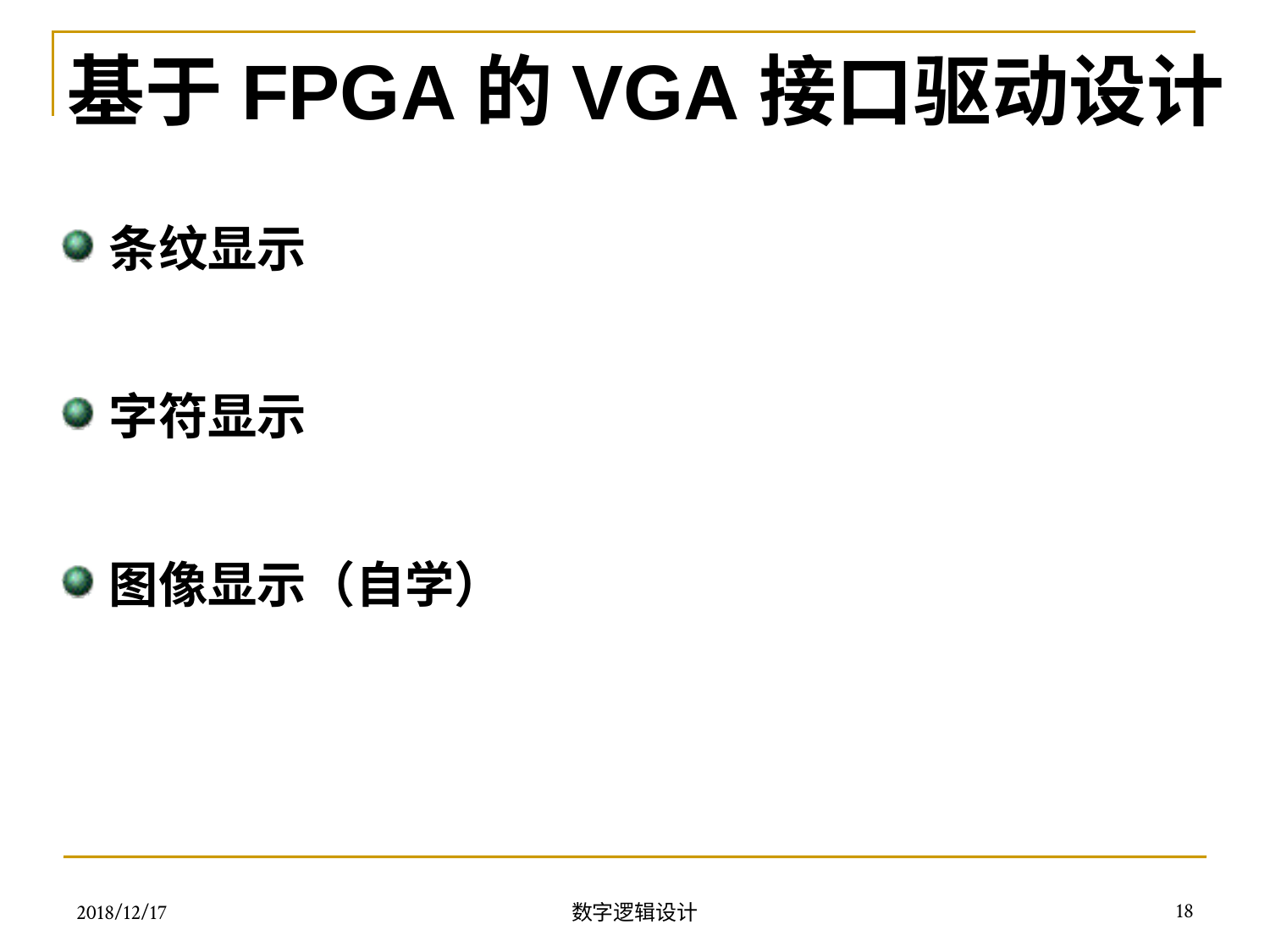

基于FPGA的VGA接口驱动设计
条纹显示

字符显示

图像显示（自学）
2018/12/17
18
数字逻辑设计